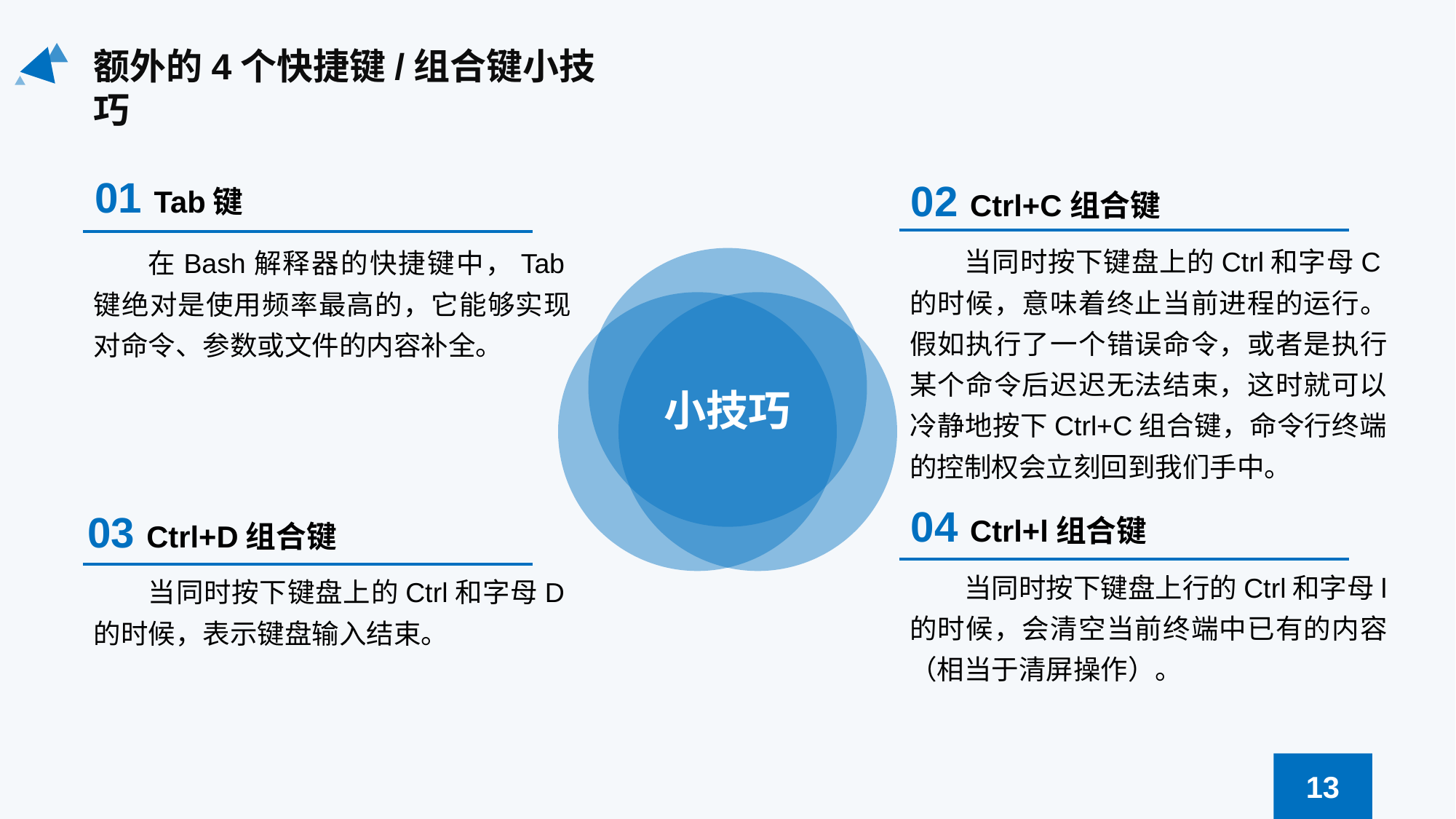

额外的4个快捷键/组合键小技巧

01 Tab键
02 Ctrl+C组合键
当同时按下键盘上的Ctrl和字母C的时候，意味着终止当前进程的运行。假如执行了一个错误命令，或者是执行某个命令后迟迟无法结束，这时就可以冷静地按下Ctrl+C组合键，命令行终端的控制权会立刻回到我们手中。
在Bash解释器的快捷键中，Tab键绝对是使用频率最高的，它能够实现对命令、参数或文件的内容补全。

小技巧
04 Ctrl+l组合键
03 Ctrl+D组合键
当同时按下键盘上行的Ctrl和字母l的时候，会清空当前终端中已有的内容（相当于清屏操作）。
当同时按下键盘上的Ctrl和字母D的时候，表示键盘输入结束。

13